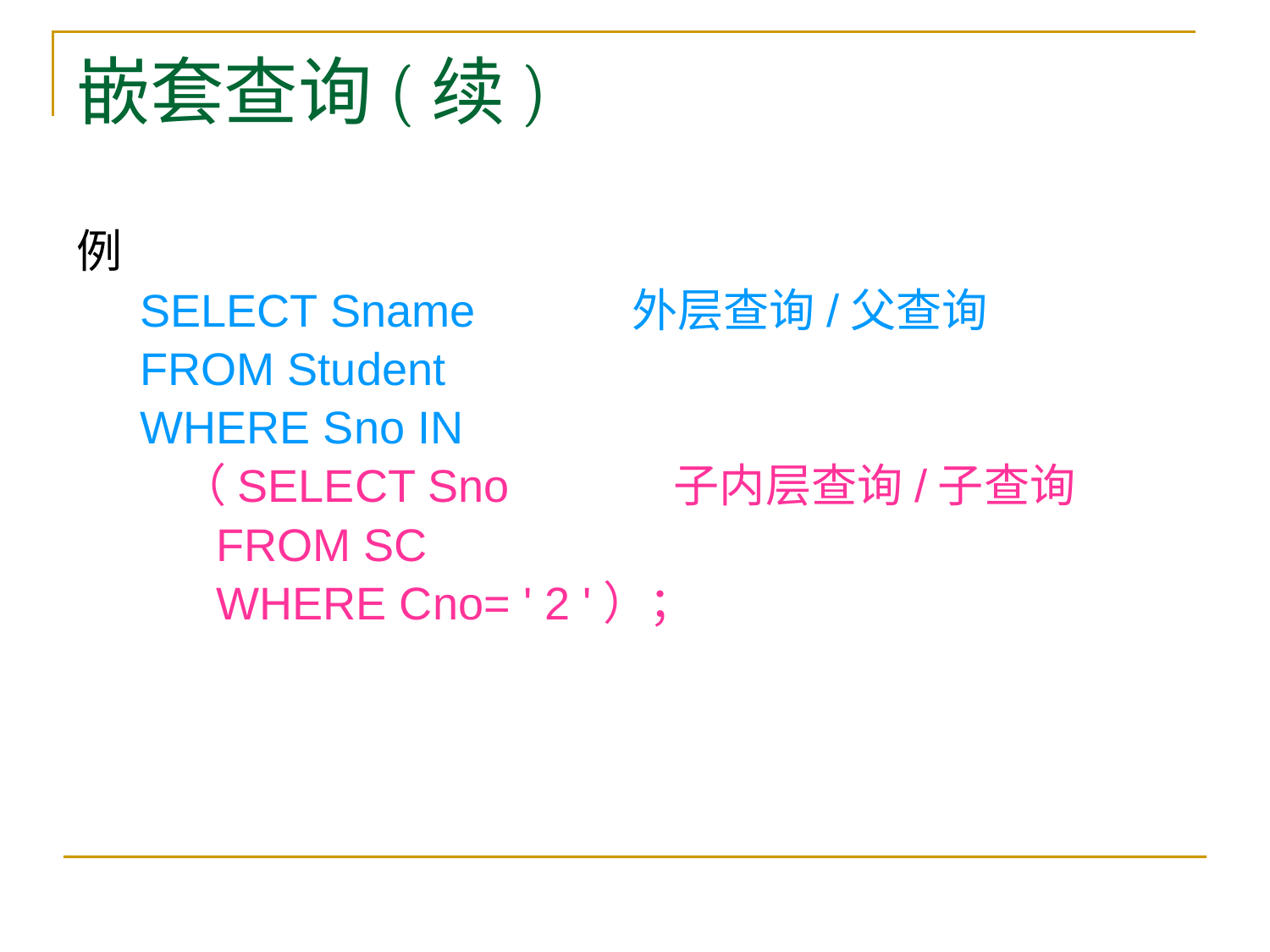

# 嵌套查询(续)
例
     SELECT Sname		外层查询/父查询
     FROM Student
     WHERE Sno IN
         （SELECT Sno            子内层查询/子查询
           FROM SC
           WHERE Cno= ' 2 '）；